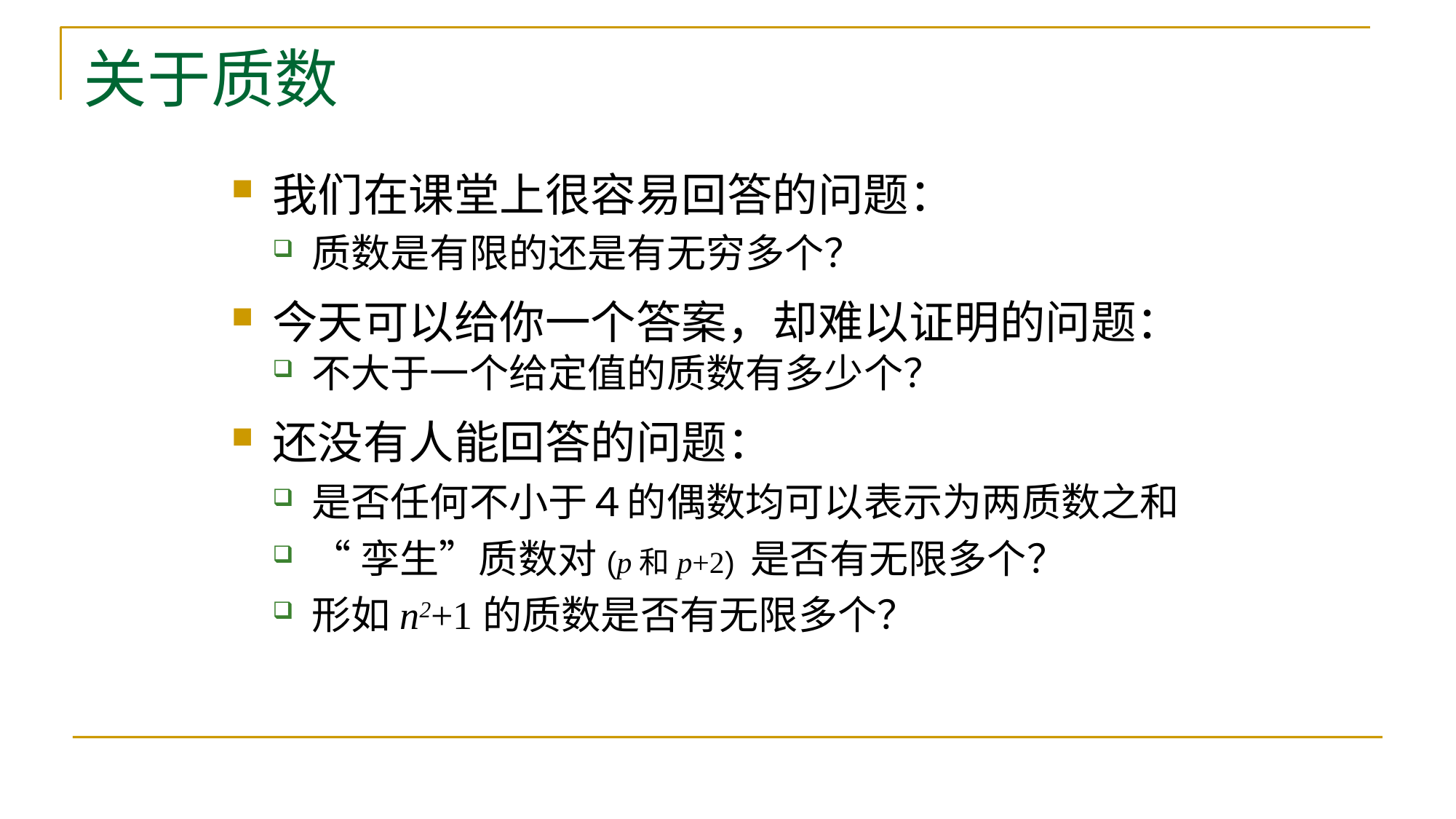

# 关于质数
我们在课堂上很容易回答的问题：
质数是有限的还是有无穷多个？
今天可以给你一个答案，却难以证明的问题：
不大于一个给定值的质数有多少个？
还没有人能回答的问题：
是否任何不小于４的偶数均可以表示为两质数之和
“孪生”质数对(p和p+2) 是否有无限多个？
形如n2+1的质数是否有无限多个？